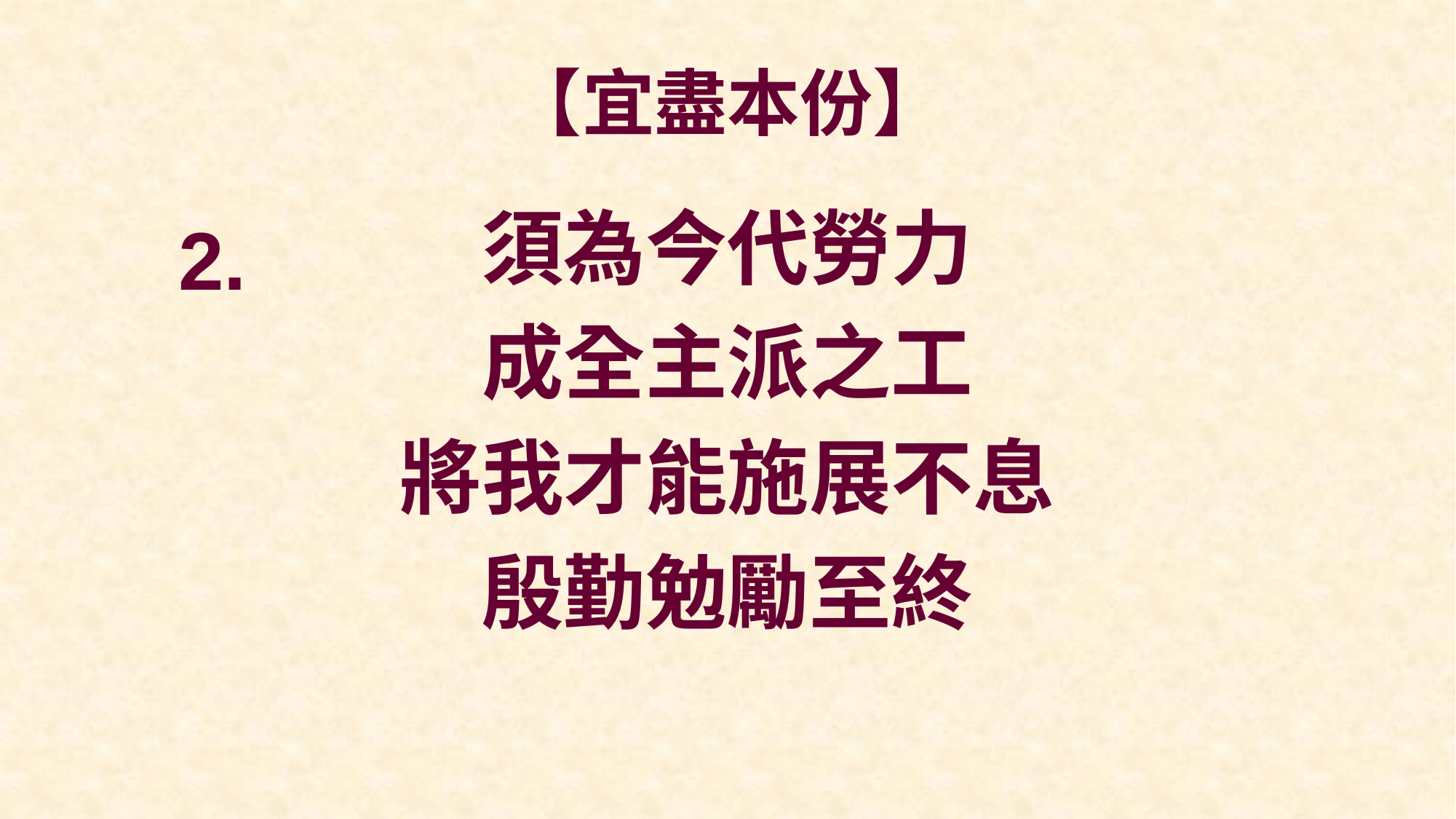

# 【宜盡本份】
須為今代勞力
成全主派之工
將我才能施展不息
殷勤勉勵至終
2.